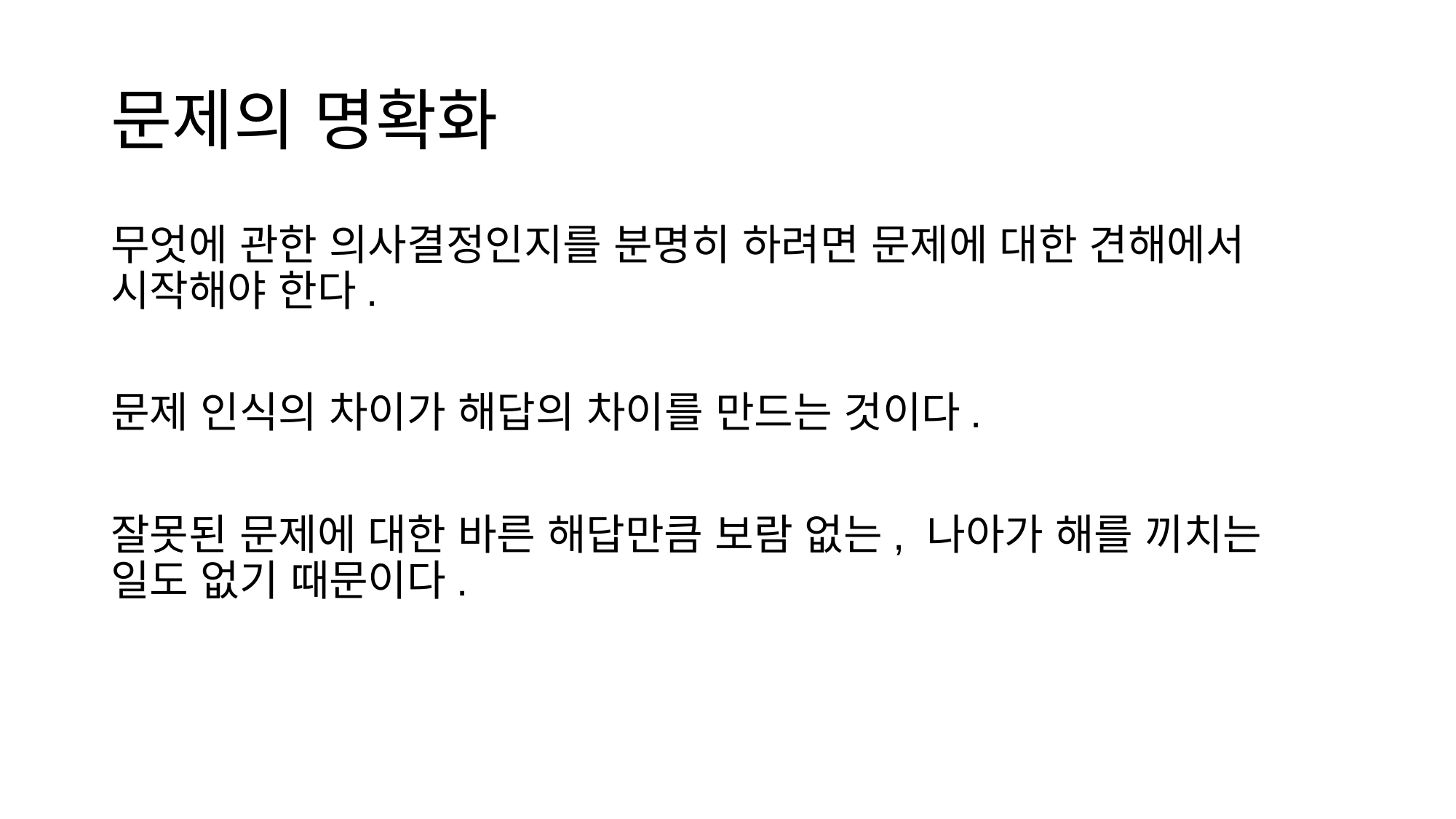

# 문제의 명확화
무엇에 관한 의사결정인지를 분명히 하려면 문제에 대한 견해에서 시작해야 한다.

문제 인식의 차이가 해답의 차이를 만드는 것이다.

잘못된 문제에 대한 바른 해답만큼 보람 없는, 나아가 해를 끼치는 일도 없기 때문이다.